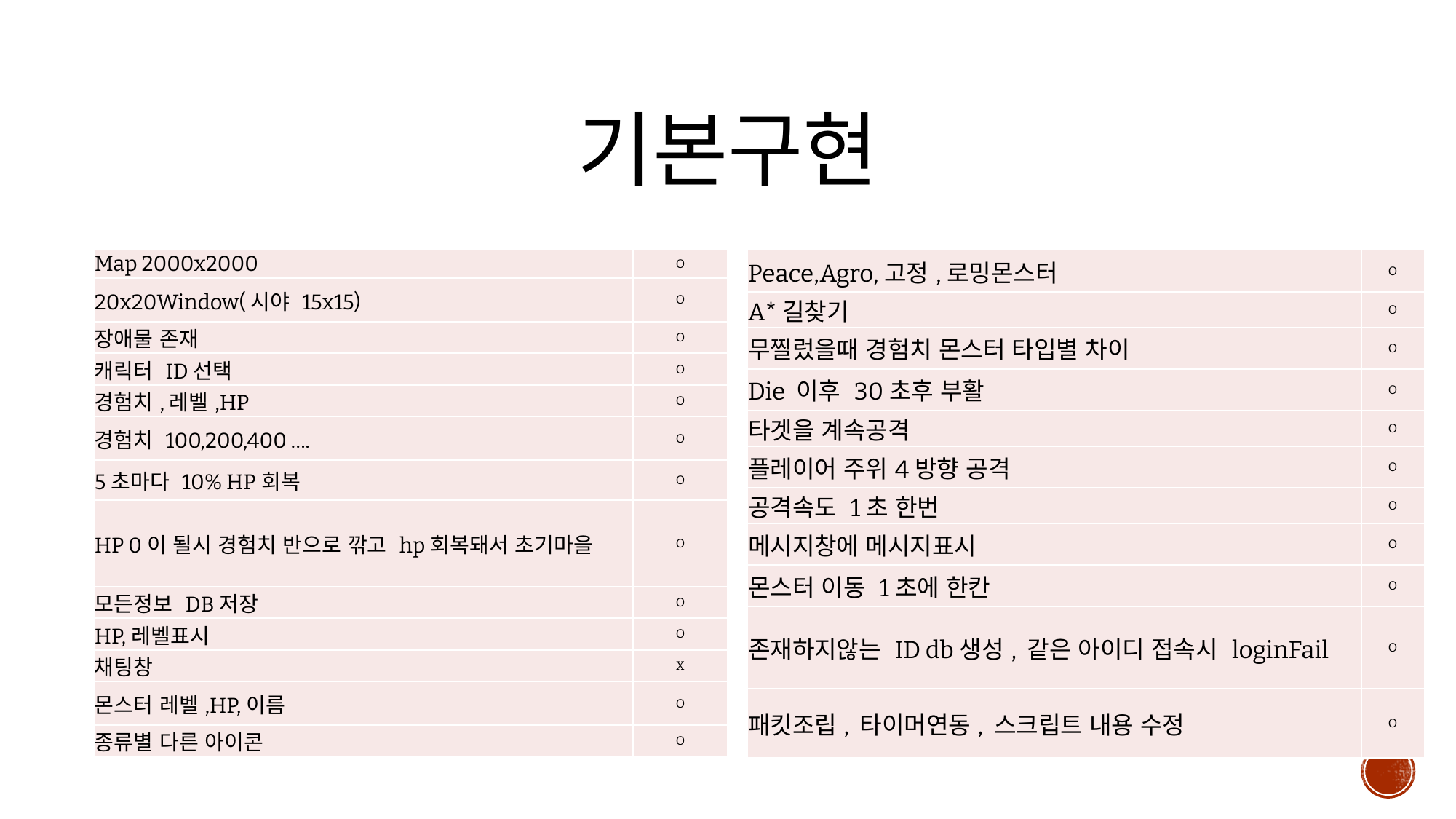

# 기본구현
| Map 2000x2000 | O |
| --- | --- |
| 20x20Window(시야 15x15) | O |
| 장애물 존재 | O |
| 캐릭터 ID선택 | O |
| 경험치,레벨,HP | O |
| 경험치 100,200,400 …. | O |
| 5초마다 10% HP회복 | O |
| HP 0이 될시 경험치 반으로 깎고 hp회복돼서 초기마을 | O |
| 모든정보 DB저장 | O |
| HP,레벨표시 | O |
| 채팅창 | X |
| 몬스터 레벨,HP,이름 | O |
| 종류별 다른 아이콘 | O |
| Peace,Agro,고정,로밍몬스터 | O |
| --- | --- |
| A\*길찾기 | O |
| 무찔렀을때 경험치 몬스터 타입별 차이 | O |
| Die 이후 30초후 부활 | O |
| 타겟을 계속공격 | O |
| 플레이어 주위4방향 공격 | O |
| 공격속도 1초 한번 | O |
| 메시지창에 메시지표시 | O |
| 몬스터 이동 1초에 한칸 | O |
| 존재하지않는 ID db생성, 같은 아이디 접속시 loginFail | O |
| 패킷조립, 타이머연동, 스크립트 내용 수정 | O |